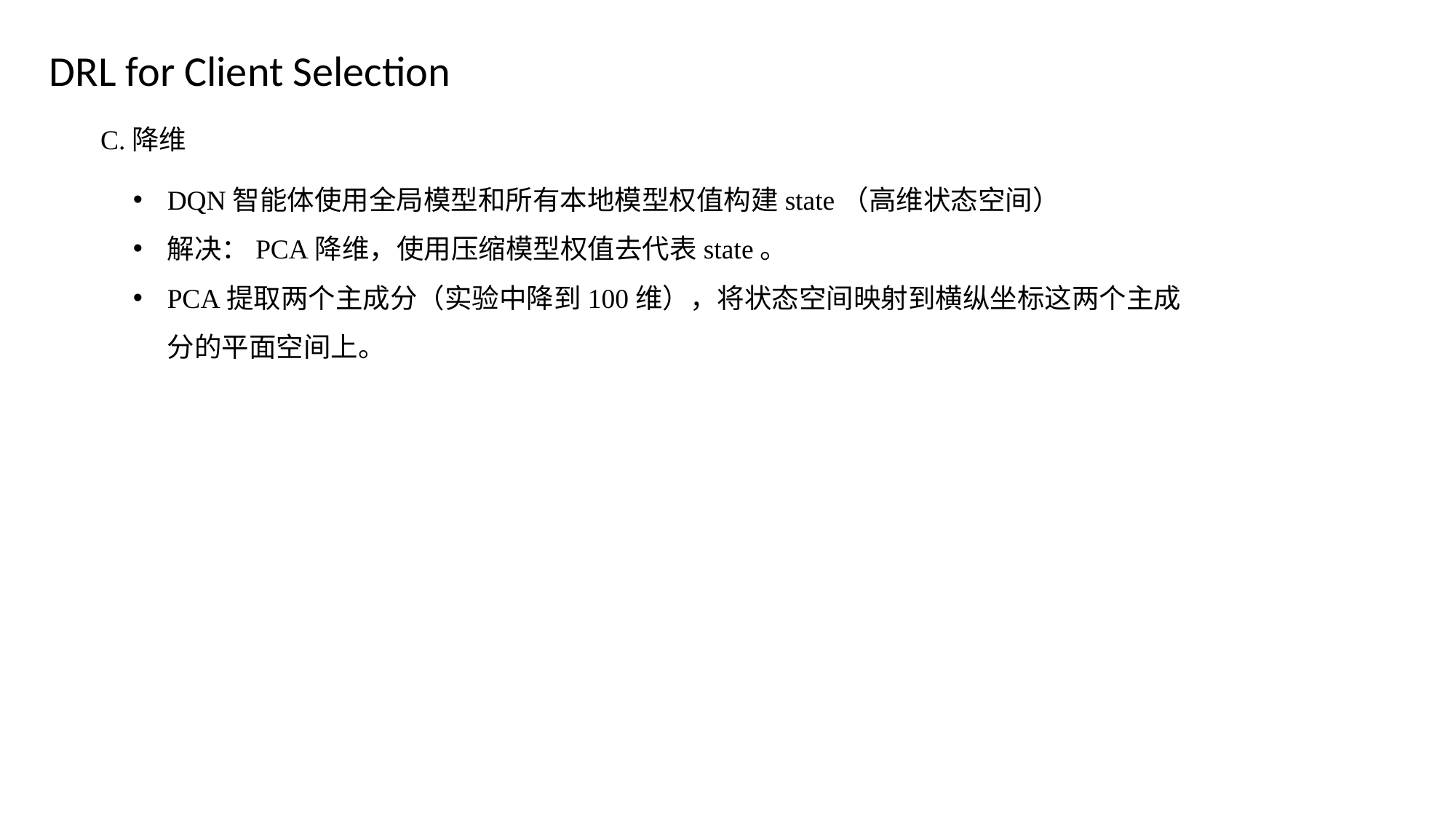

DRL for Client Selection
C.降维
DQN智能体使用全局模型和所有本地模型权值构建state（高维状态空间）
解决：PCA降维，使用压缩模型权值去代表state。
PCA提取两个主成分（实验中降到100维），将状态空间映射到横纵坐标这两个主成分的平面空间上。